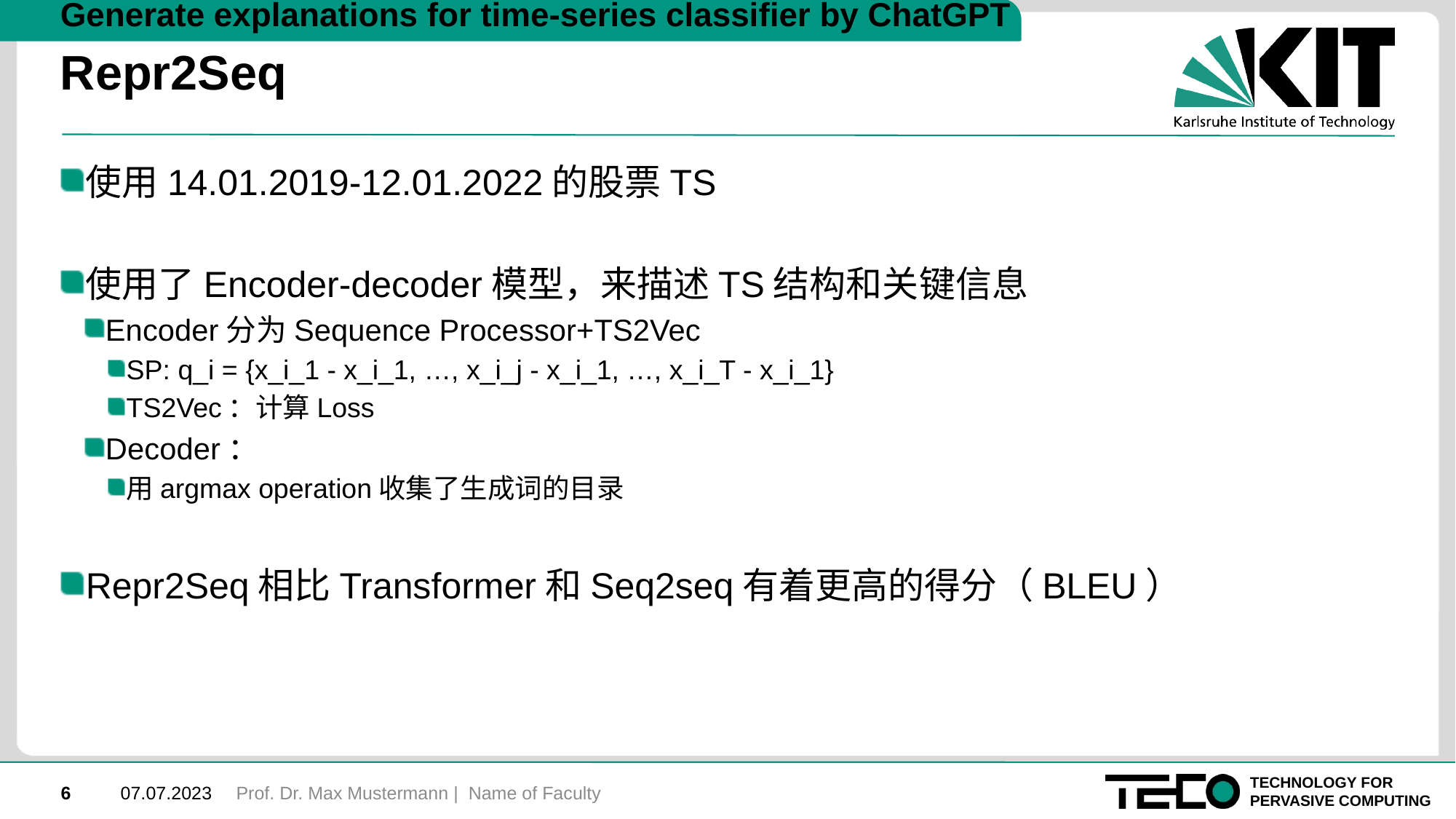

# Repr2Seq
Generate explanations for time-series classifier by ChatGPT

使用14.01.2019-12.01.2022的股票TS

使用了Encoder-decoder模型，来描述TS结构和关键信息
Encoder分为Sequence Processor+TS2Vec
SP: q_i = {x_i_1 - x_i_1, …, x_i_j - x_i_1, …, x_i_T - x_i_1}
TS2Vec：计算Loss
Decoder：
用argmax operation收集了生成词的目录

Repr2Seq相比Transformer和Seq2seq有着更高的得分（BLEU）
Prof. Dr. Max Mustermann |  Name of Faculty